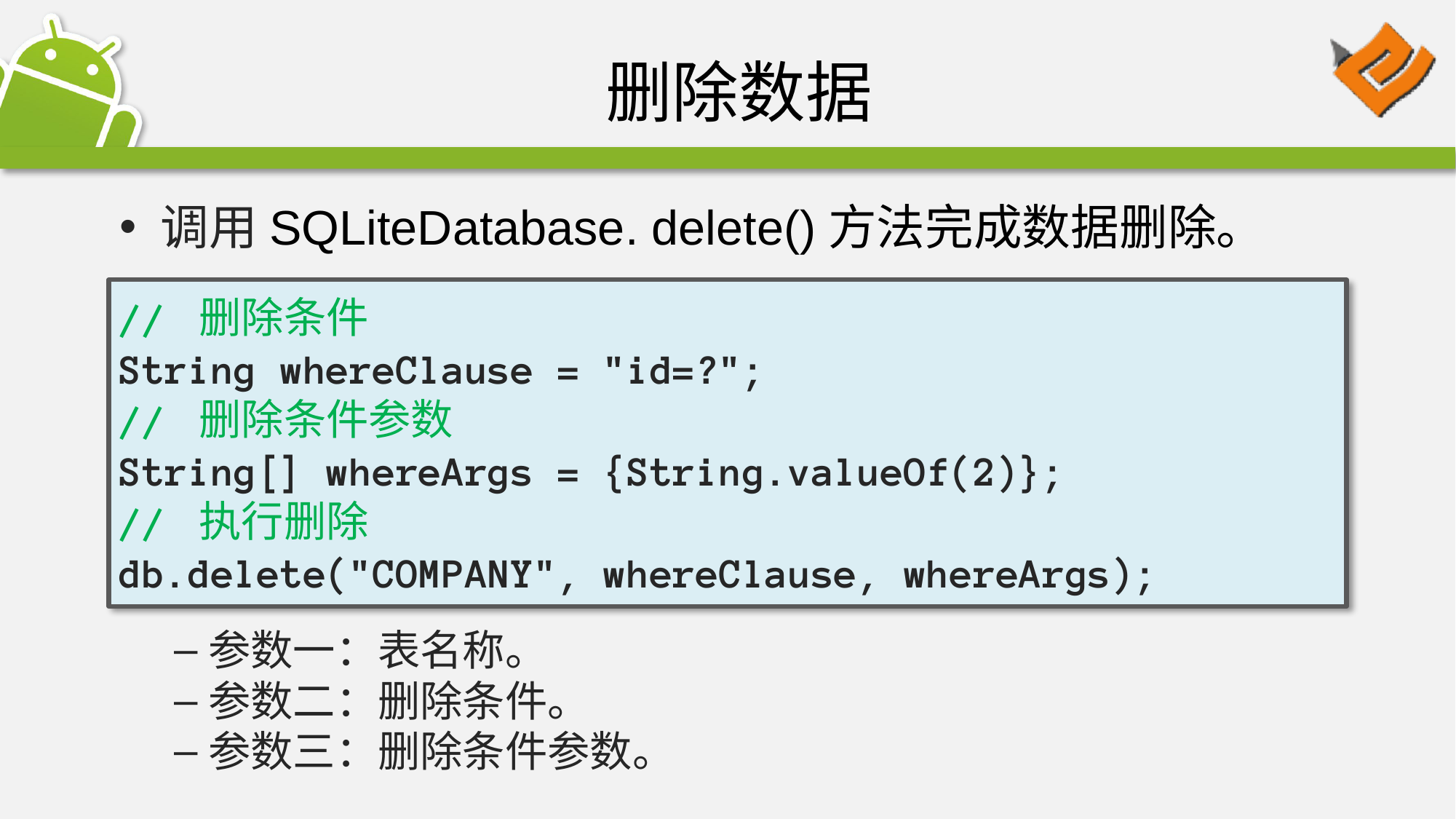

# 删除数据
调用SQLiteDatabase. delete()方法完成数据删除。
// 删除条件
String whereClause = "id=?";
// 删除条件参数
String[] whereArgs = {String.valueOf(2)};
// 执行删除
db.delete("COMPANY", whereClause, whereArgs);
参数一：表名称。
参数二：删除条件。
参数三：删除条件参数。